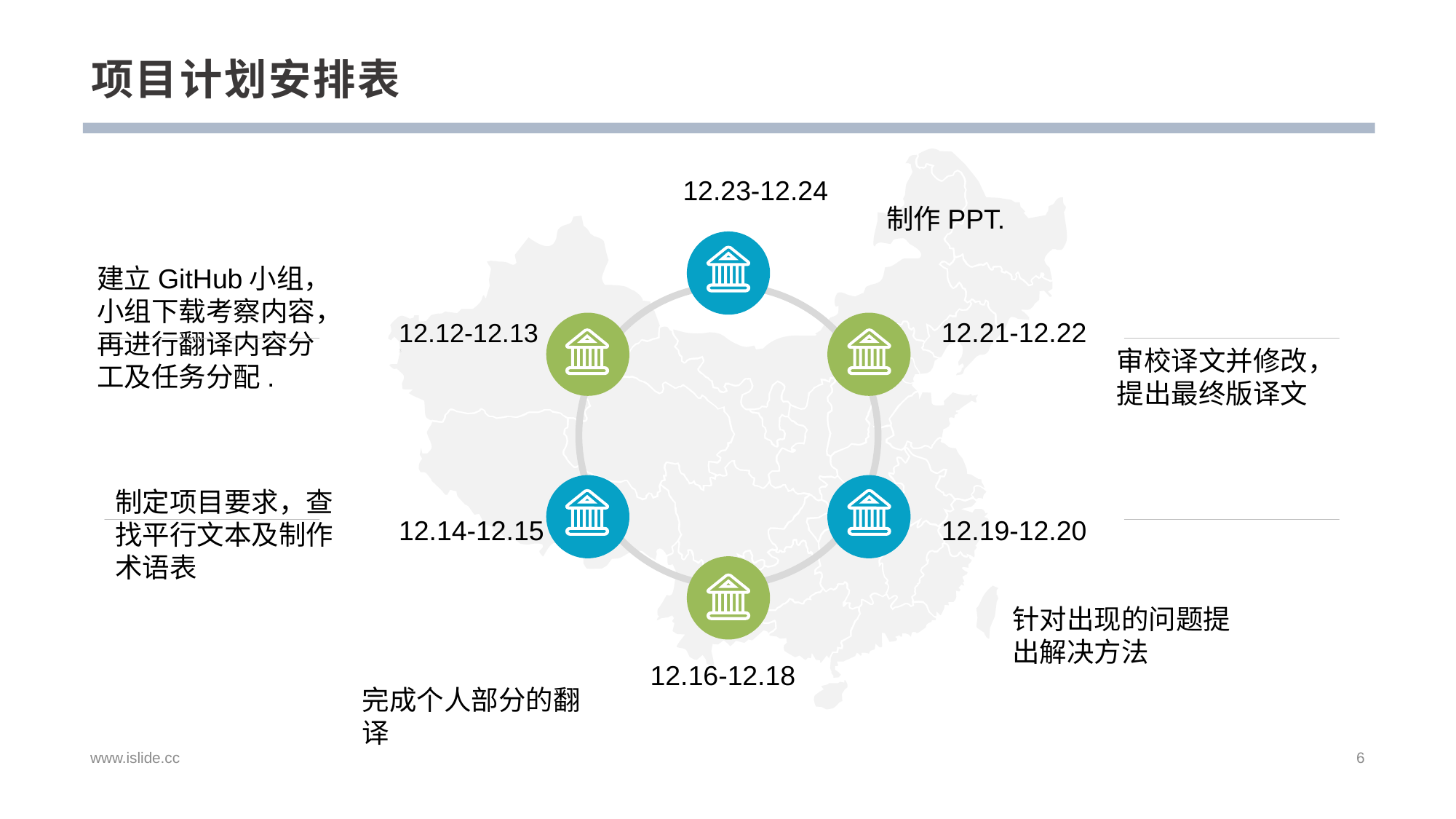

# 项目计划安排表

12.23-12.24
制作PPT.

建立GitHub小组，小组下载考察内容，再进行翻译内容分工及任务分配.

12.21-12.22
12.12-12.13
3

审校译文并修改，提出最终版译文

制定项目要求，查找平行文本及制作术语表

12.14-12.15
12.19-12.20

针对出现的问题提出解决方法
12.16-12.18
完成个人部分的翻译
www.islide.cc
6